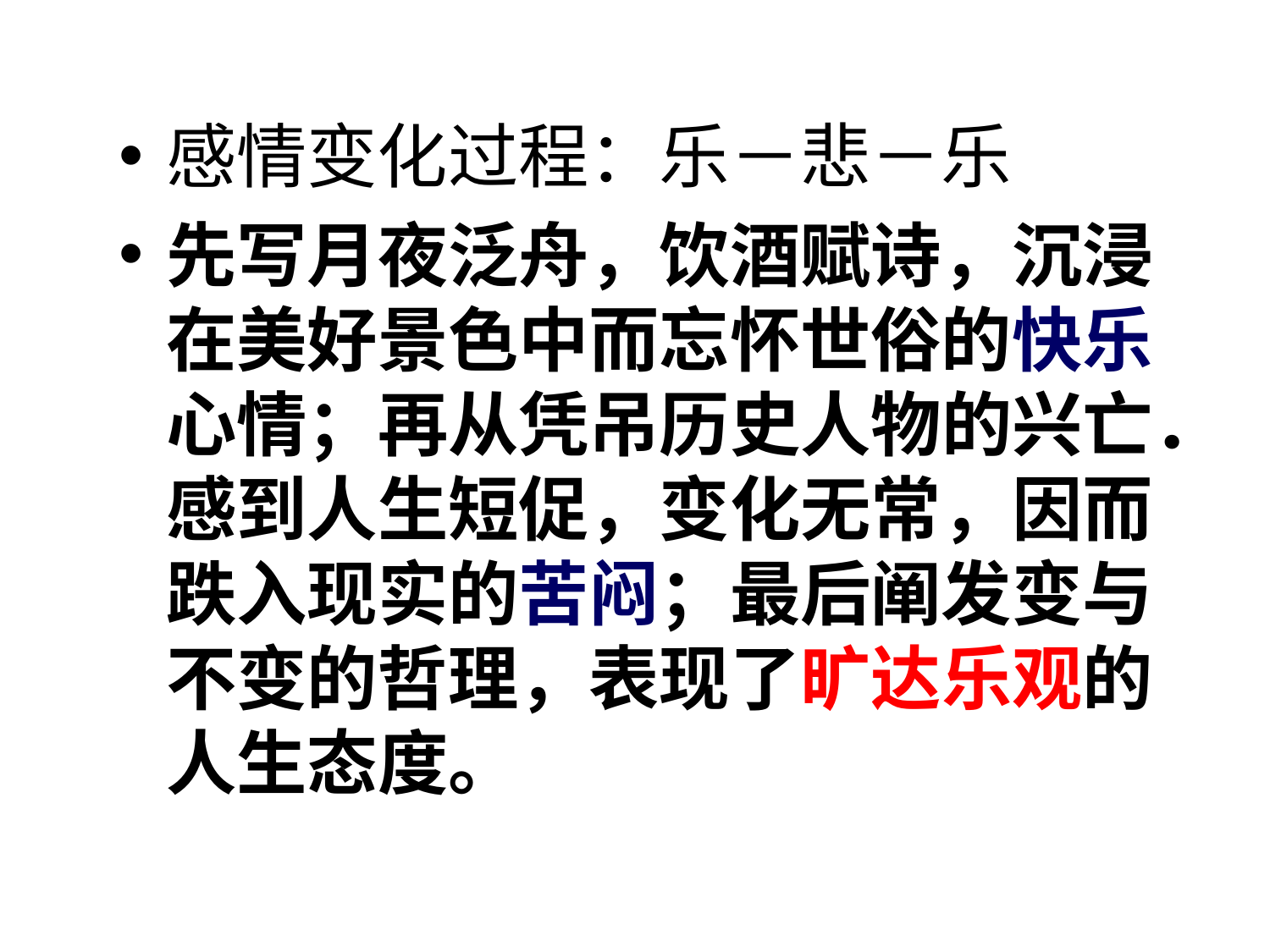

感情变化过程：乐－悲－乐
先写月夜泛舟，饮酒赋诗，沉浸在美好景色中而忘怀世俗的快乐心情；再从凭吊历史人物的兴亡．感到人生短促，变化无常，因而跌入现实的苦闷；最后阐发变与不变的哲理，表现了旷达乐观的人生态度。